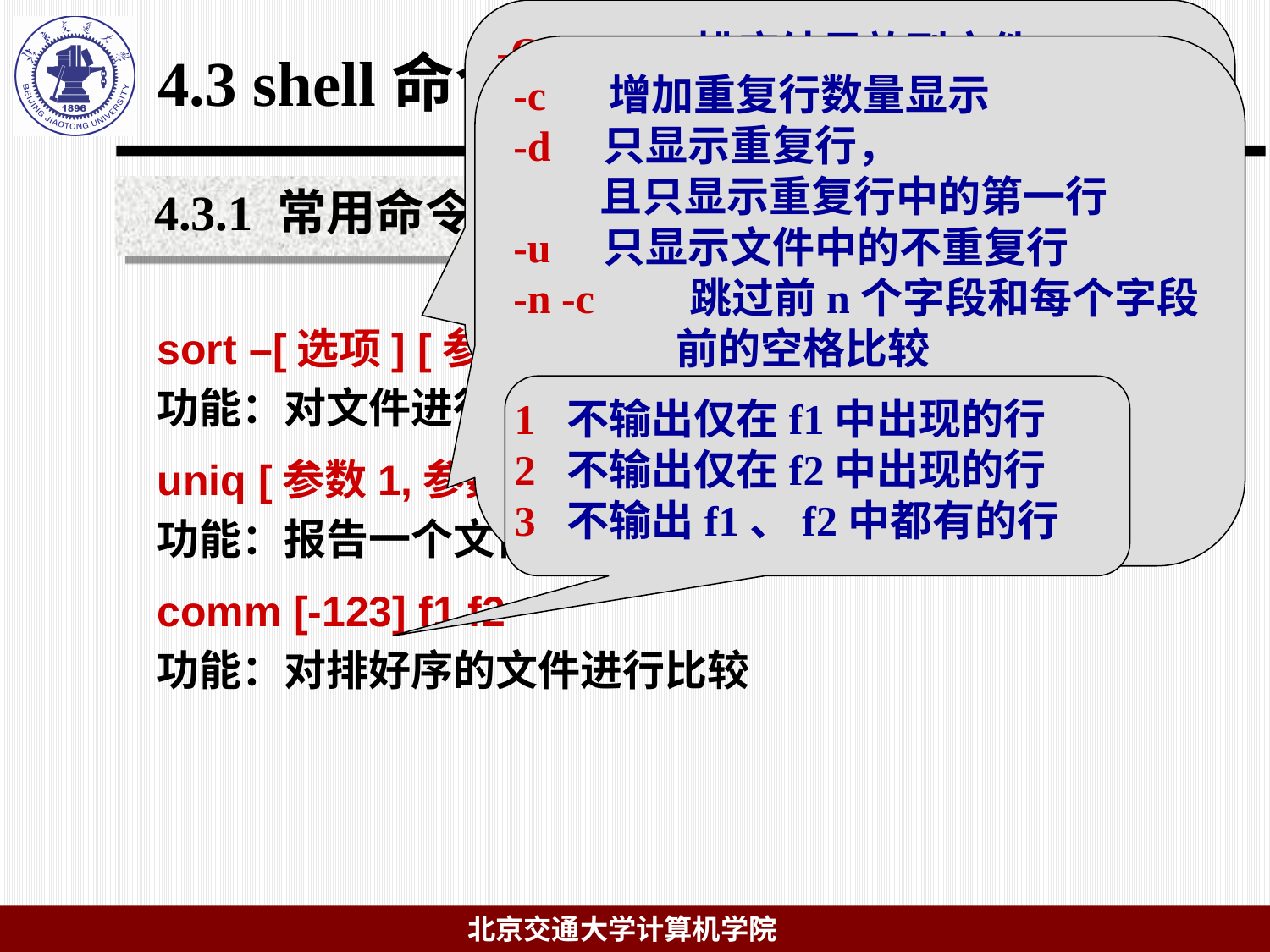

-O output 排序结果放到文件output中
-d     按字典编排的顺序规则排序。
-f     小写字母当作大写字母对待。
-i     忽略不可显示的字符。
-M    按英文的月份缩写词顺序排序
-n     按算术值排序
-r     反向排序
# 4.3 shell命令
-c     增加重复行数量显示
-d    只显示重复行，
        且只显示重复行中的第一行
-u    只显示文件中的不重复行
-n -c        跳过前n个字段和每个字段
                前的空格比较
+m -c      跳过m个字符比较
-n +m -c  跳过n个字段后，
                再跳过m个字符比较
4.3.1 常用命令
sort –[选项] [参数] filename
功能：对文件进行排序和合并，结果写到标准输出上。
uniq [参数1,参数2,…] filename
功能：报告一个文件中相邻行是否重复的情况。
comm [-123] f1 f2
功能：对排好序的文件进行比较
1  不输出仅在f1中出现的行
2  不输出仅在f2中出现的行
3  不输出f1、f2中都有的行